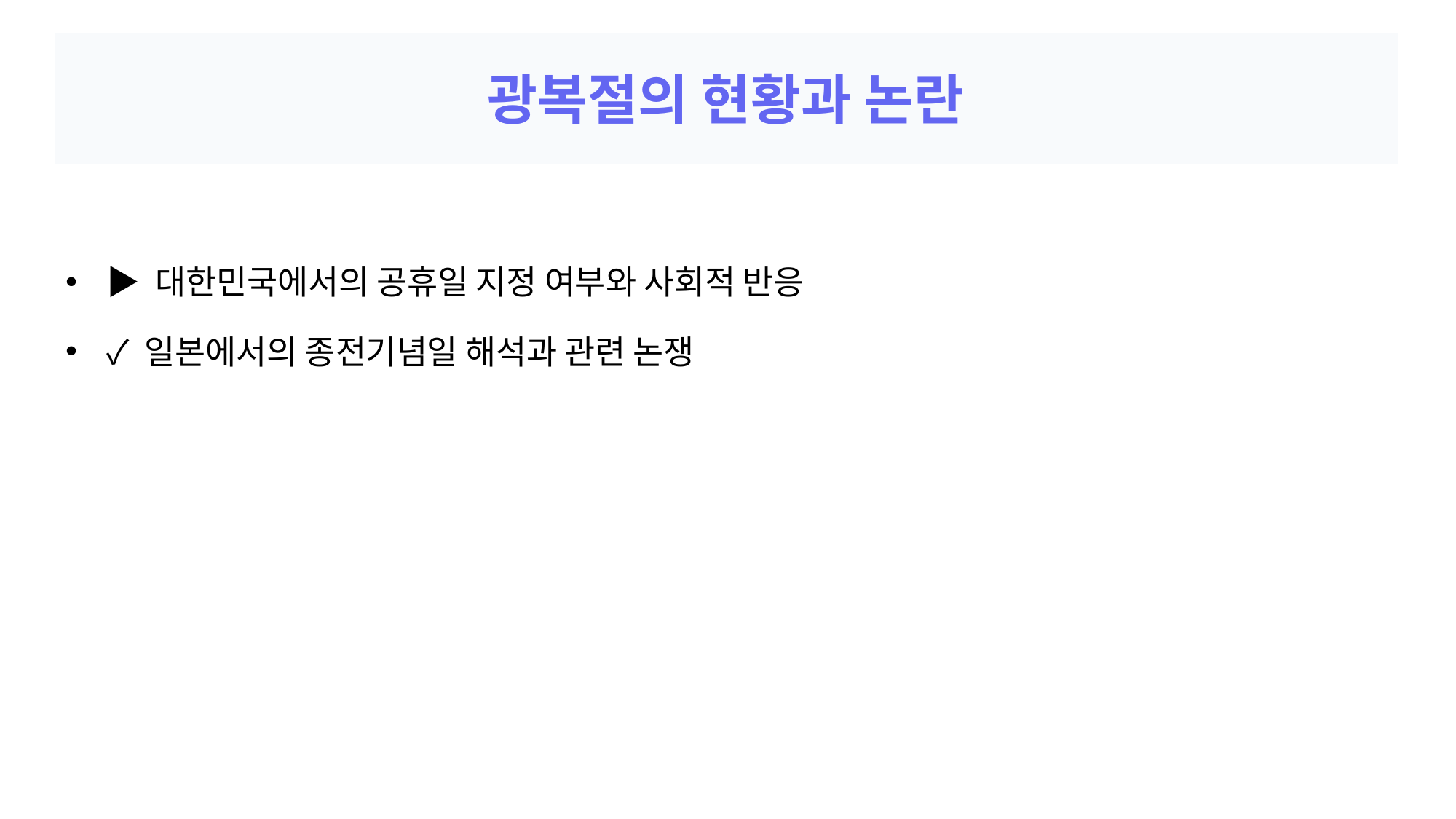

# 광복절의 현황과 논란

▶ 대한민국에서의 공휴일 지정 여부와 사회적 반응
✓ 일본에서의 종전기념일 해석과 관련 논쟁